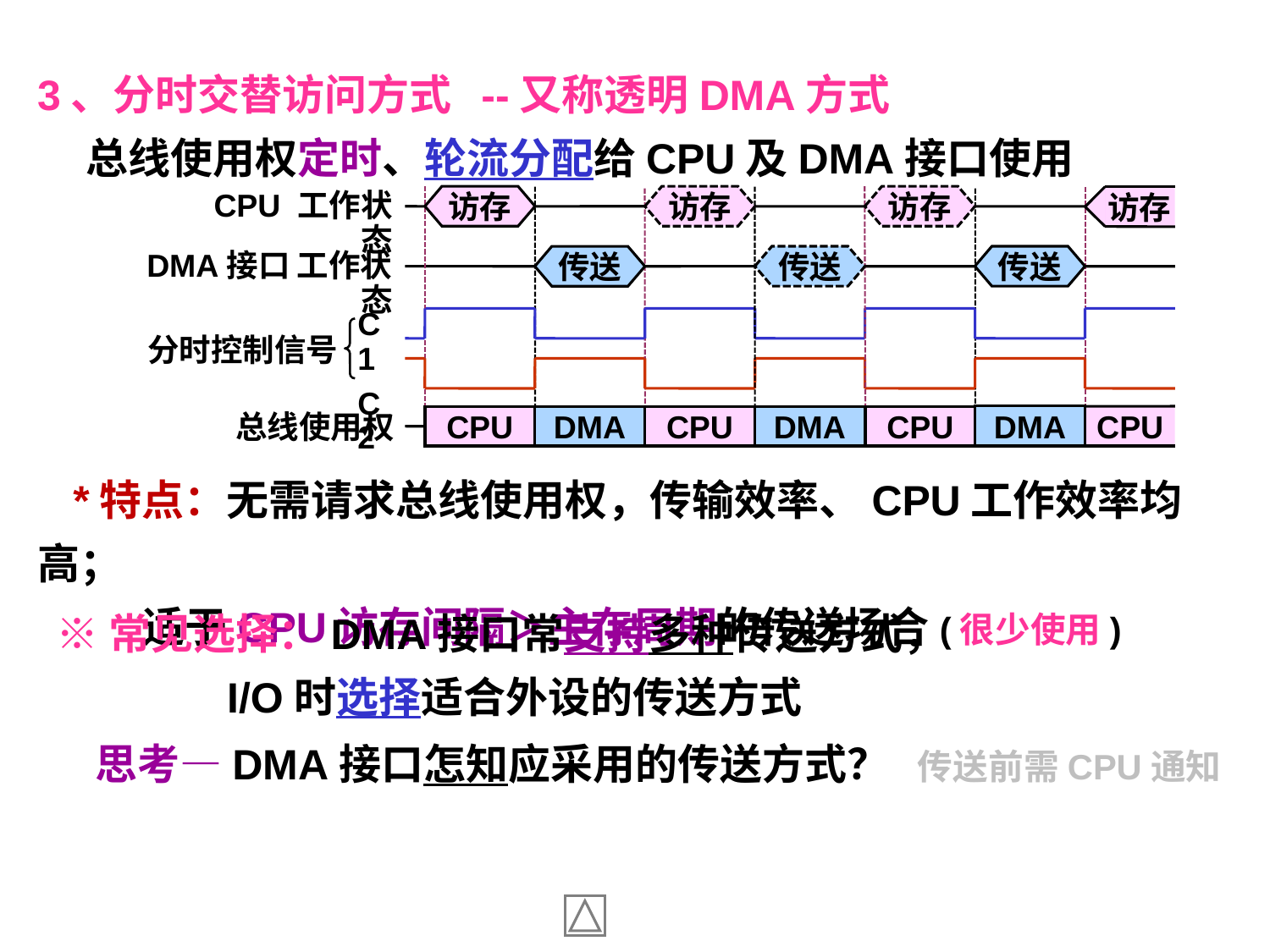

3、分时交替访问方式  --又称透明DMA方式
    总线使用权定时、轮流分配给CPU及DMA接口使用

访存
访存

访存

访存
CPU 工作状态

传送
传送
传送
DMA接口 工作状态

C1
C2

分时控制信号

DMA
DMA
CPU
CPU

CPU
DMA
CPU
总线使用权

   *特点：无需请求总线使用权，传输效率、CPU工作效率均高；
          适于CPU访存间隔＞主存周期的传送场合(很少使用)
  ※常见选择：DMA接口常支持多种传送方式，
                I/O时选择适合外设的传送方式
     思考—DMA接口怎知应采用的传送方式？   传送前需CPU通知
54